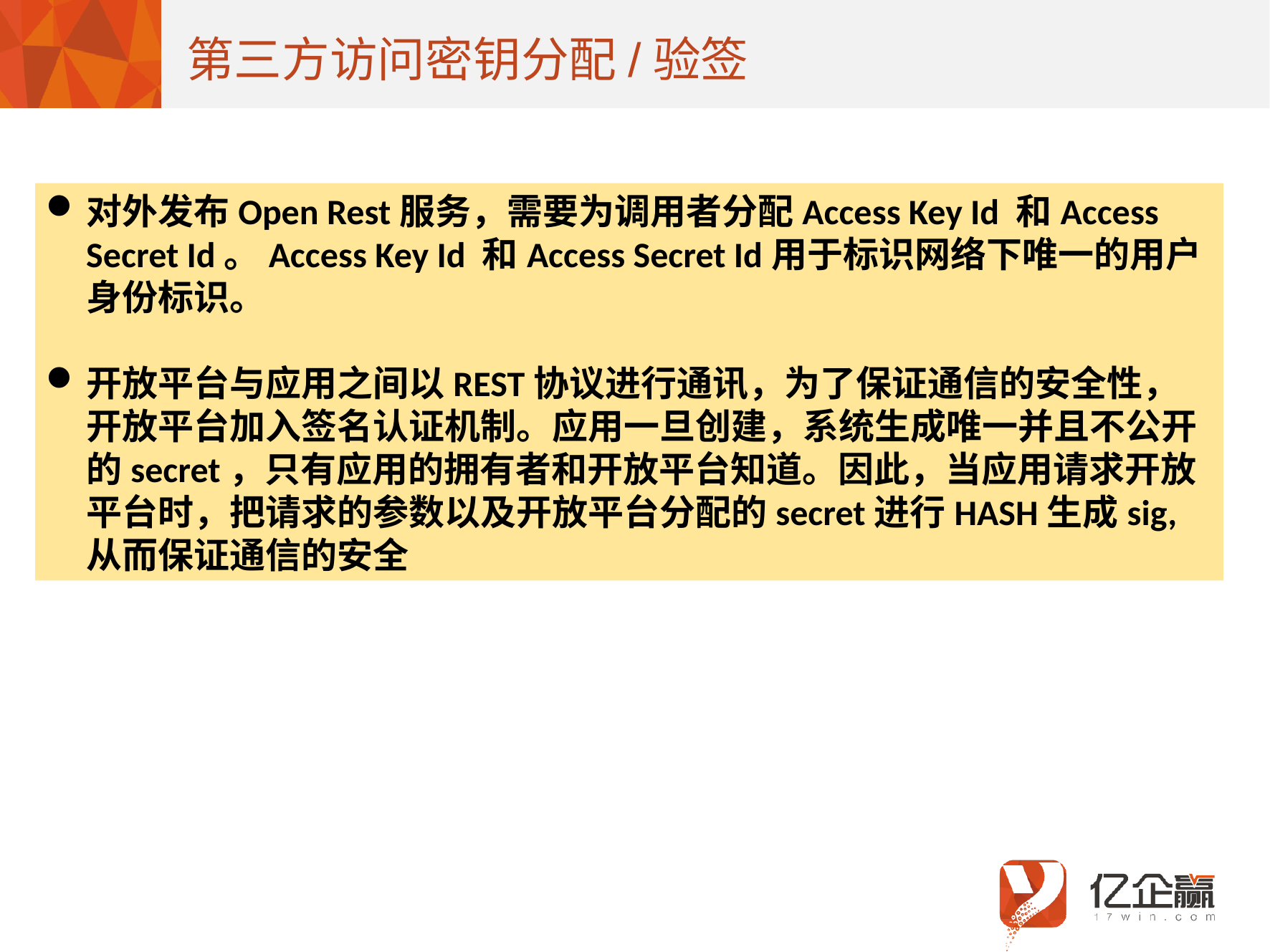

第三方访问密钥分配/验签
对外发布Open Rest服务，需要为调用者分配Access Key Id 和Access Secret Id。Access Key Id 和Access Secret Id用于标识网络下唯一的用户身份标识。

开放平台与应用之间以REST协议进行通讯，为了保证通信的安全性，开放平台加入签名认证机制。应用一旦创建，系统生成唯一并且不公开的secret，只有应用的拥有者和开放平台知道。因此，当应用请求开放平台时，把请求的参数以及开放平台分配的secret进行HASH生成sig,从而保证通信的安全